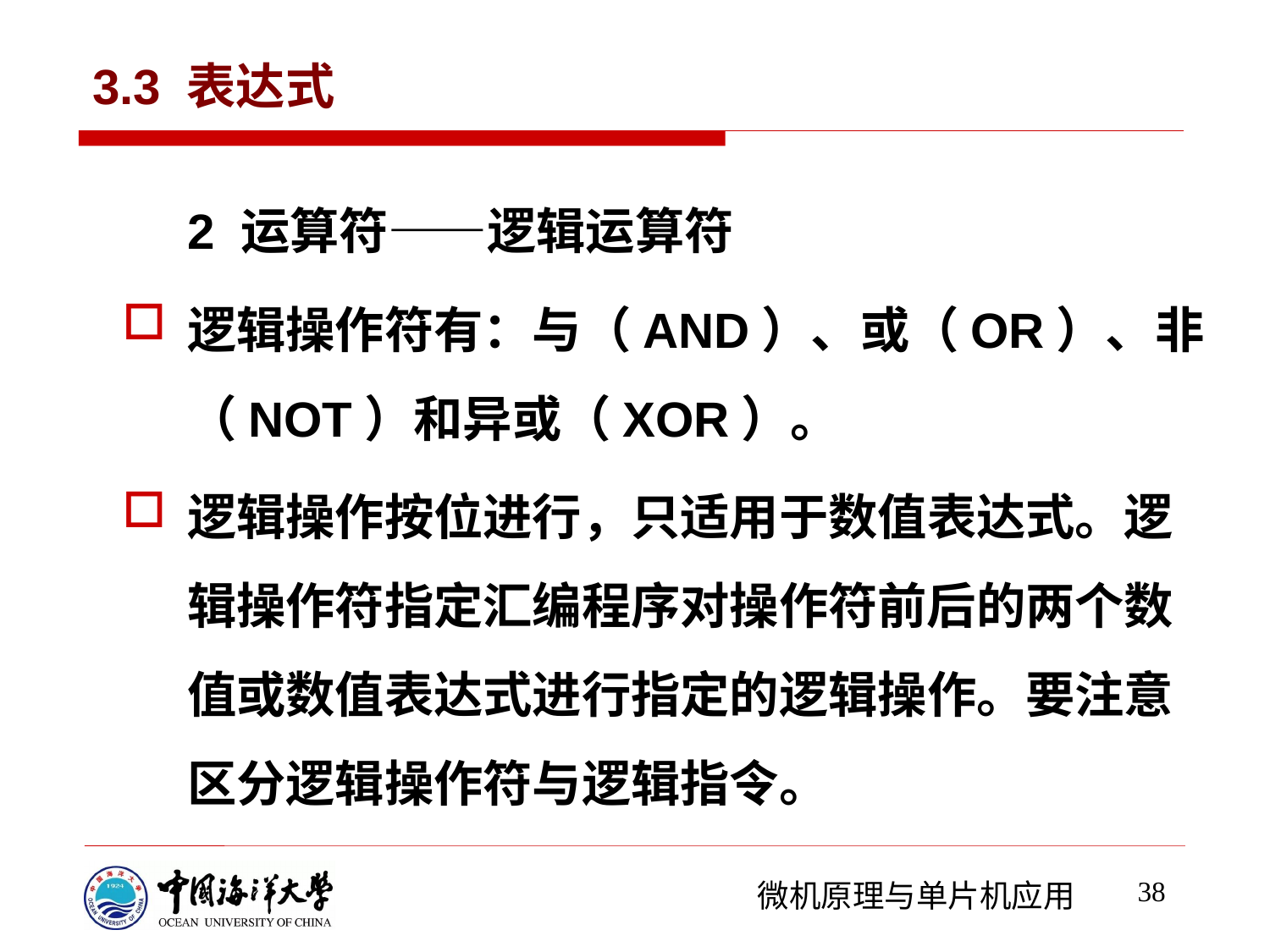

# 3.3 表达式
2 运算符——逻辑运算符
逻辑操作符有：与（AND）、或（OR）、非（NOT）和异或（XOR）。
逻辑操作按位进行，只适用于数值表达式。逻辑操作符指定汇编程序对操作符前后的两个数值或数值表达式进行指定的逻辑操作。要注意区分逻辑操作符与逻辑指令。
38